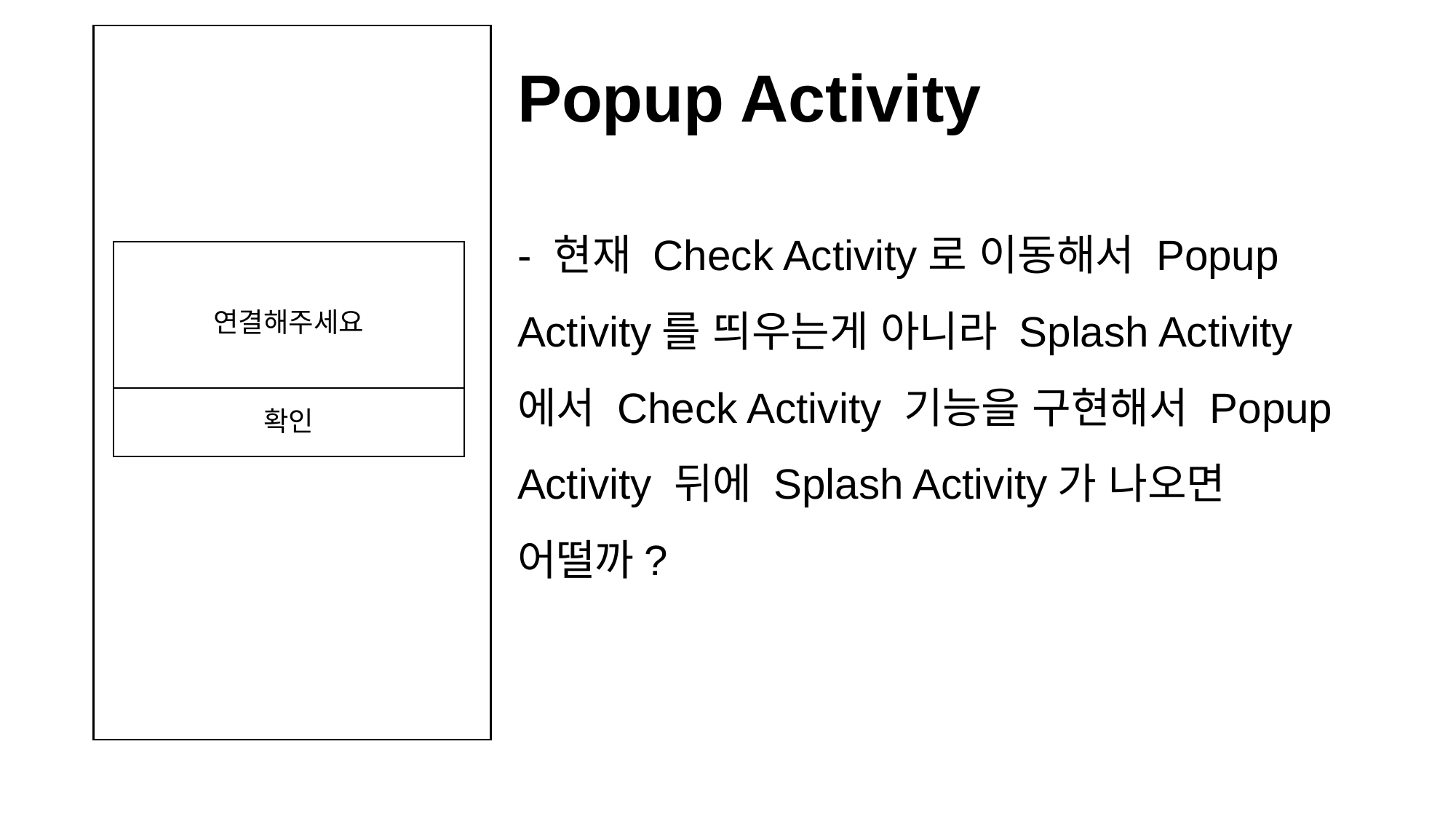

# Popup Activity
- 현재 Check Activity로 이동해서 Popup Activity를 띄우는게 아니라 Splash Activity에서 Check Activity 기능을 구현해서 Popup Activity 뒤에 Splash Activity가 나오면 어떨까?

연결해주세요

확인